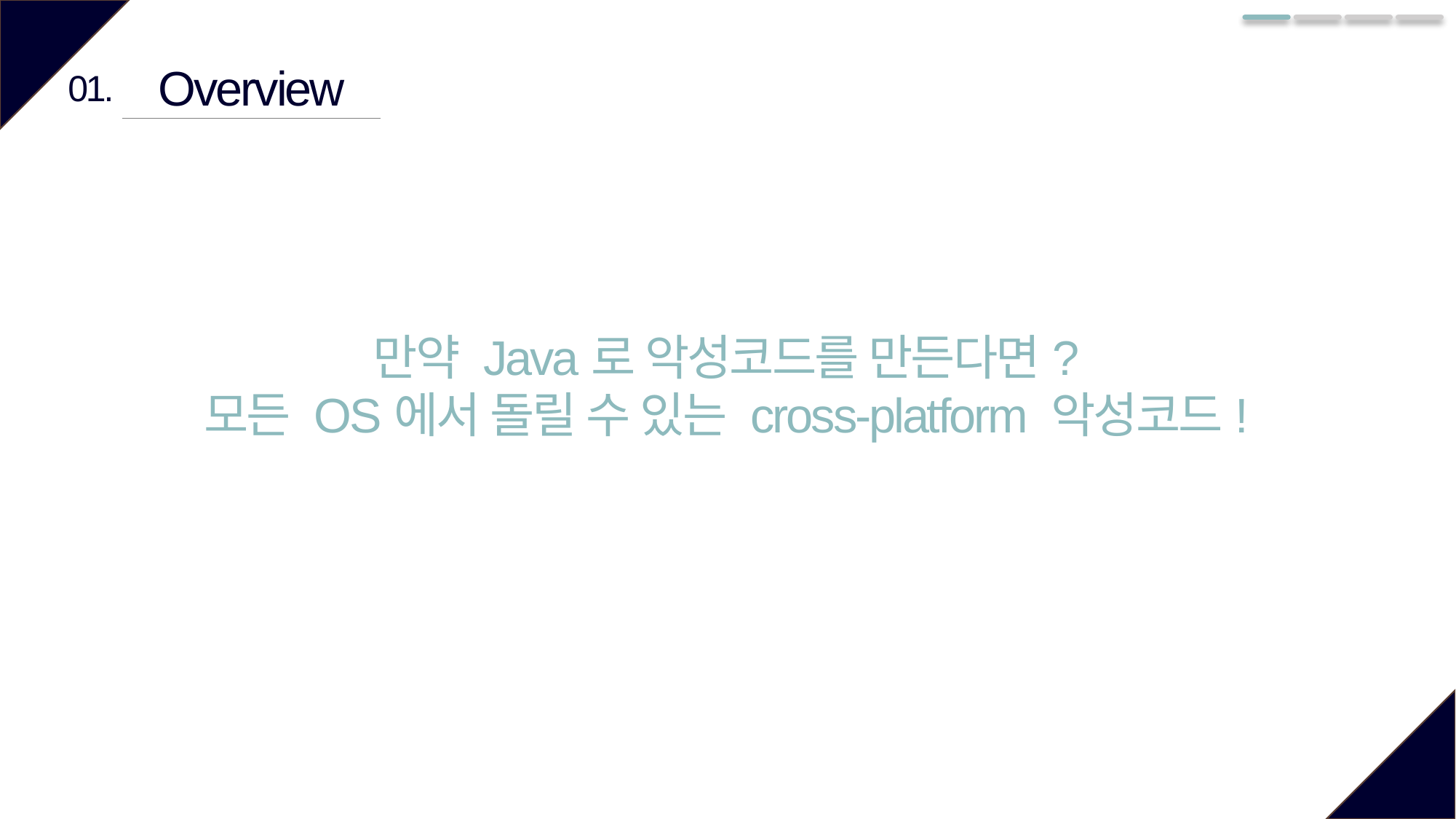

Overview
01.
만약 Java로 악성코드를 만든다면?
모든 OS에서 돌릴 수 있는 cross-platform 악성코드!